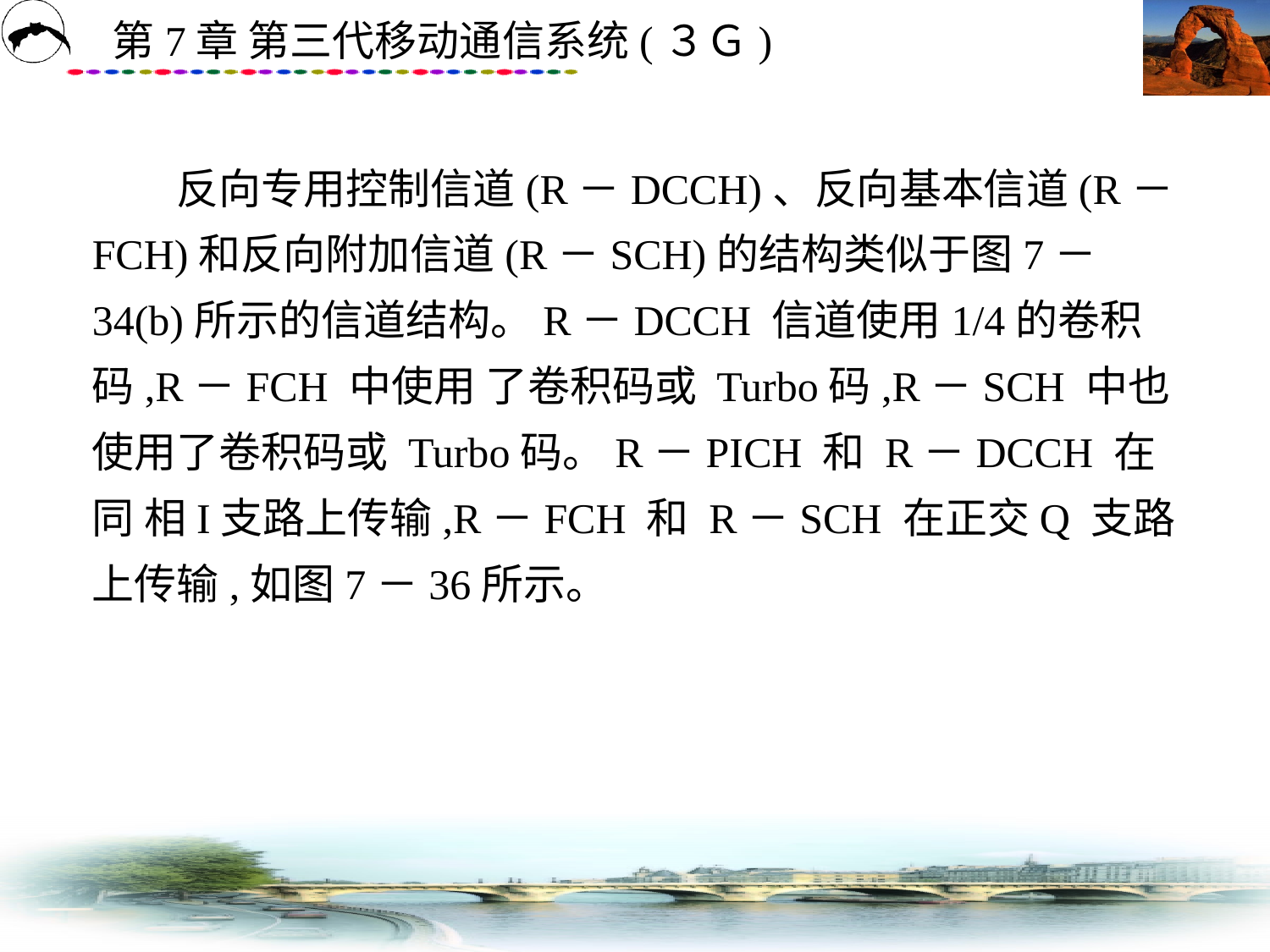

# 反向专用控制信道(R－DCCH)、反向基本信道(R－FCH)和反向附加信道(R－SCH)的结构类似于图7－34(b)所示的信道结构。R－DCCH 信道使用1/4的卷积码,R－FCH 中使用 了卷积码或 Turbo码,R－SCH 中也使用了卷积码或 Turbo码。R－PICH 和 R－DCCH 在同 相I支路上传输,R－FCH 和 R－SCH 在正交Q 支路上传输,如图7－36所示。